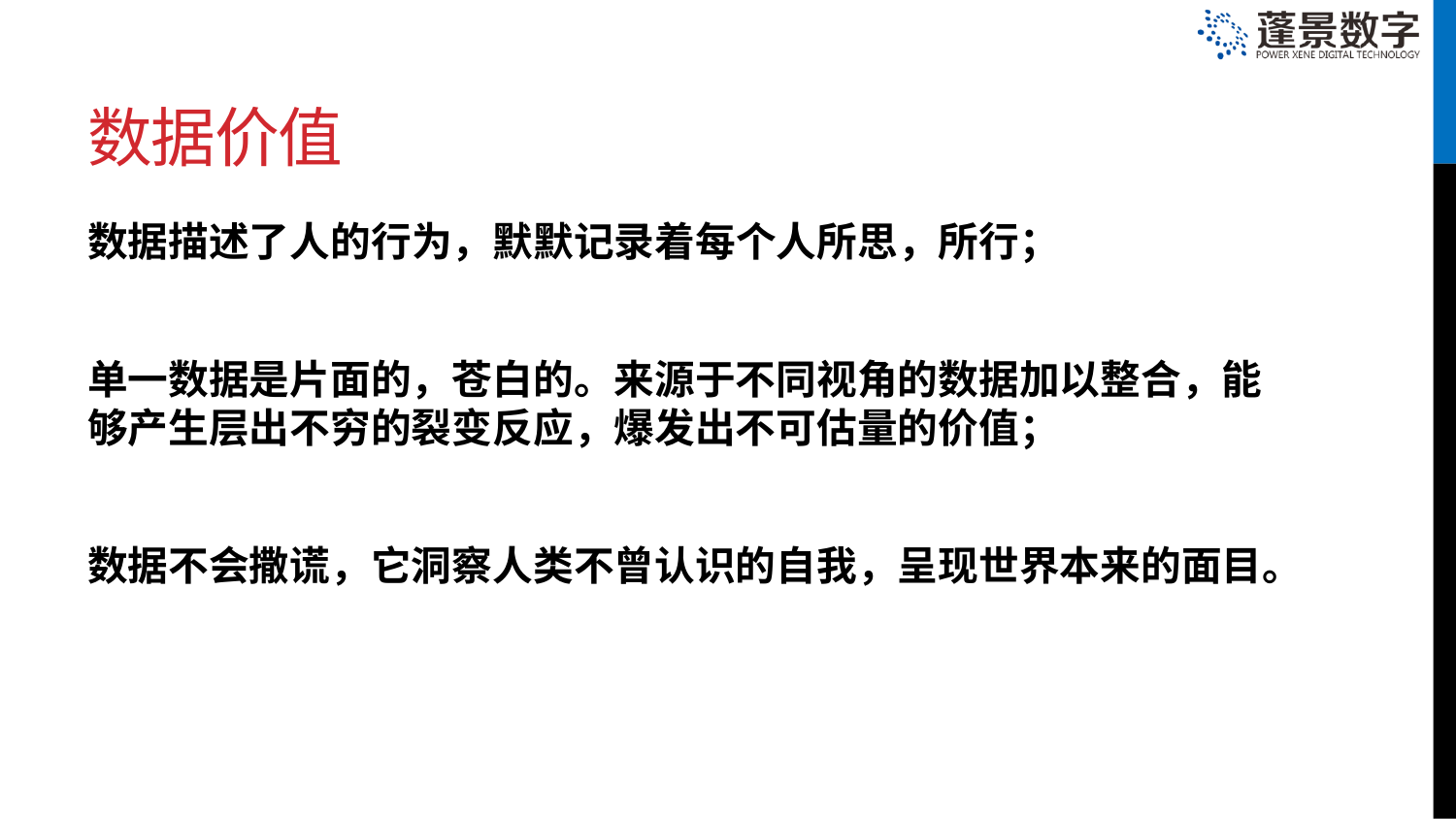

# 数据价值
数据描述了人的行为，默默记录着每个人所思，所行；

单一数据是片面的，苍白的。来源于不同视角的数据加以整合，能够产生层出不穷的裂变反应，爆发出不可估量的价值；

数据不会撒谎，它洞察人类不曾认识的自我，呈现世界本来的面目。